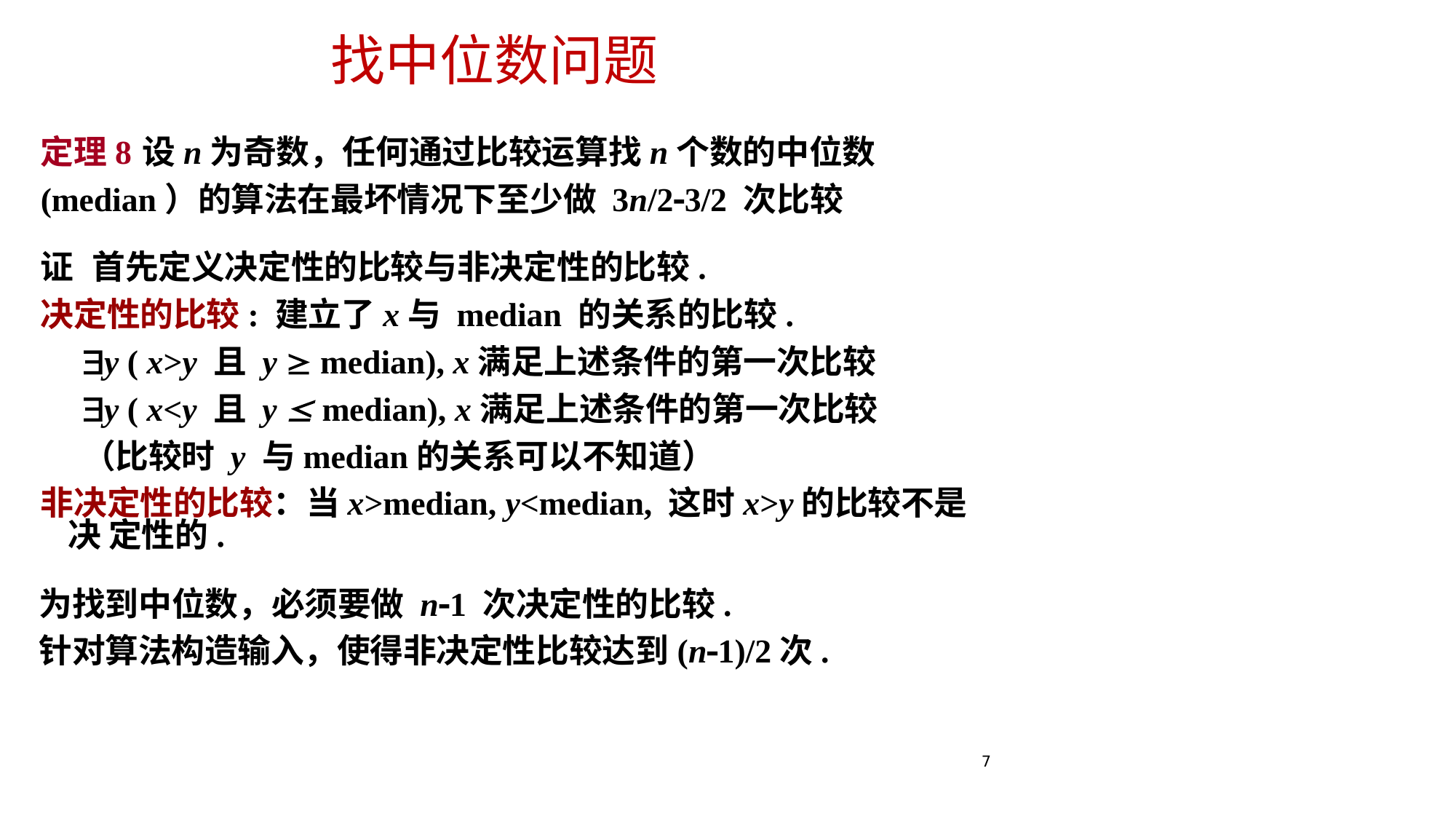

# 找中位数问题
定理8	设n为奇数，任何通过比较运算找n个数的中位数
(median）的算法在最坏情况下至少做 3n/2−3/2 次比较
证	首先定义决定性的比较与非决定性的比较.
决定性的比较: 建立了x与 median 的关系的比较.
∃y ( x>y 且 y ≥ median), x满足上述条件的第一次比较
∃y ( x<y 且 y ≤ median), x满足上述条件的第一次比较
（比较时 y 与median的关系可以不知道）
非决定性的比较：当x>median, y<median, 这时x>y的比较不是决 定性的.
为找到中位数，必须要做 n−1 次决定性的比较.
针对算法构造输入，使得非决定性比较达到(n−1)/2次.
7